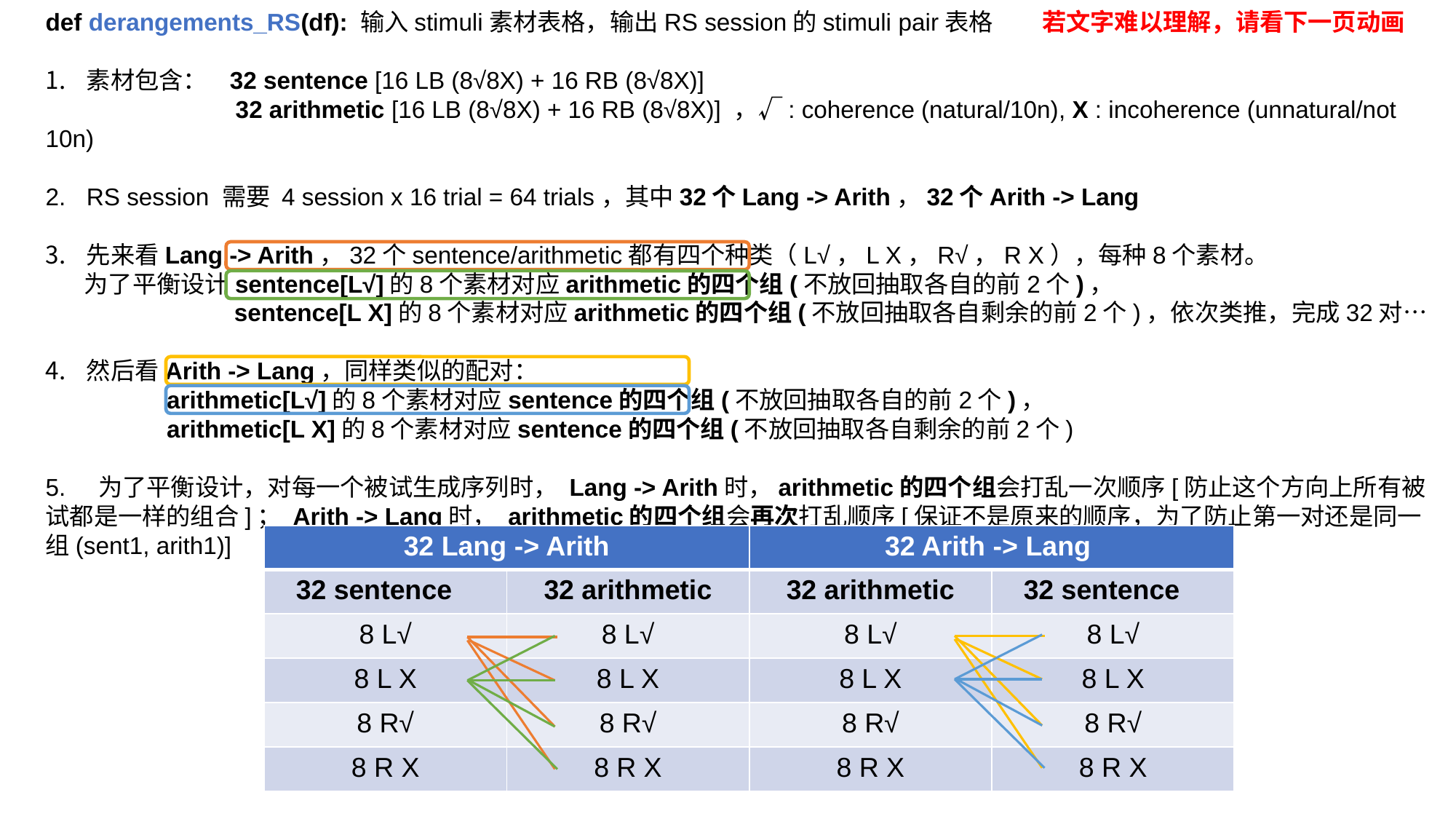

def derangements_RS(df): 输入stimuli素材表格，输出RS session的stimuli pair表格         若文字难以理解，请看下一页动画

素材包含：   32 sentence [16 LB (8√8X) + 16 RB (8√8X)]
 	            32 arithmetic [16 LB (8√8X) + 16 RB (8√8X)] ，√: coherence (natural/10n), X : incoherence (unnatural/not 10n)

RS session 需要 4 session x 16 trial = 64 trials，其中32个Lang -> Arith，32个Arith -> Lang

先来看Lang -> Arith，32个sentence/arithmetic都有四个种类（L√，L X，R√，R X），每种8个素材。
      为了平衡设计sentence[L√]的8个素材对应arithmetic的四个组(不放回抽取各自的前2个)，
                            sentence[L X]的8个素材对应arithmetic的四个组(不放回抽取各自剩余的前2个)，依次类推，完成32对…

然后看Arith -> Lang，同样类似的配对：
                  arithmetic[L√]的8个素材对应sentence的四个组(不放回抽取各自的前2个)，
                  arithmetic[L X]的8个素材对应sentence的四个组(不放回抽取各自剩余的前2个)

5.    为了平衡设计，对每一个被试生成序列时， Lang -> Arith时，arithmetic的四个组会打乱一次顺序[防止这个方向上所有被试都是一样的组合]； Arith -> Lang时， arithmetic的四个组会再次打乱顺序[保证不是原来的顺序，为了防止第一对还是同一组(sent1, arith1)]

| 32 Lang -> Arith |  | 32 Arith -> Lang |  |
| --- | --- | --- | --- |
| 32 sentence | 32 arithmetic | 32 arithmetic | 32 sentence |
| 8 L√ | 8 L√ | 8 L√ | 8 L√ |
| 8 L X | 8 L X | 8 L X | 8 L X |
| 8 R√ | 8 R√ | 8 R√ | 8 R√ |
| 8 R X | 8 R X | 8 R X | 8 R X |